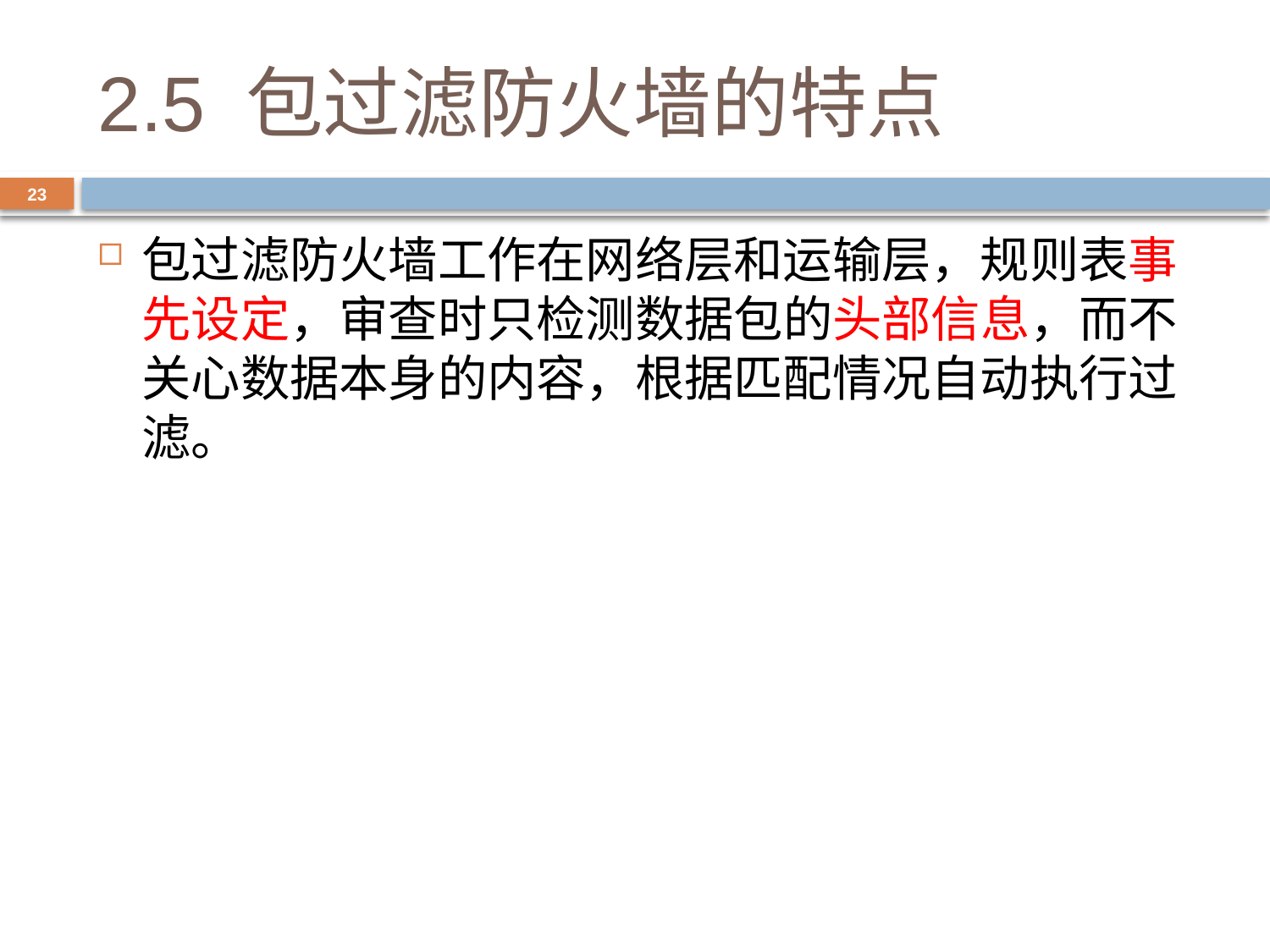

# 2.5 包过滤防火墙的特点
23
包过滤防火墙工作在网络层和运输层，规则表事先设定，审查时只检测数据包的头部信息，而不关心数据本身的内容，根据匹配情况自动执行过滤。